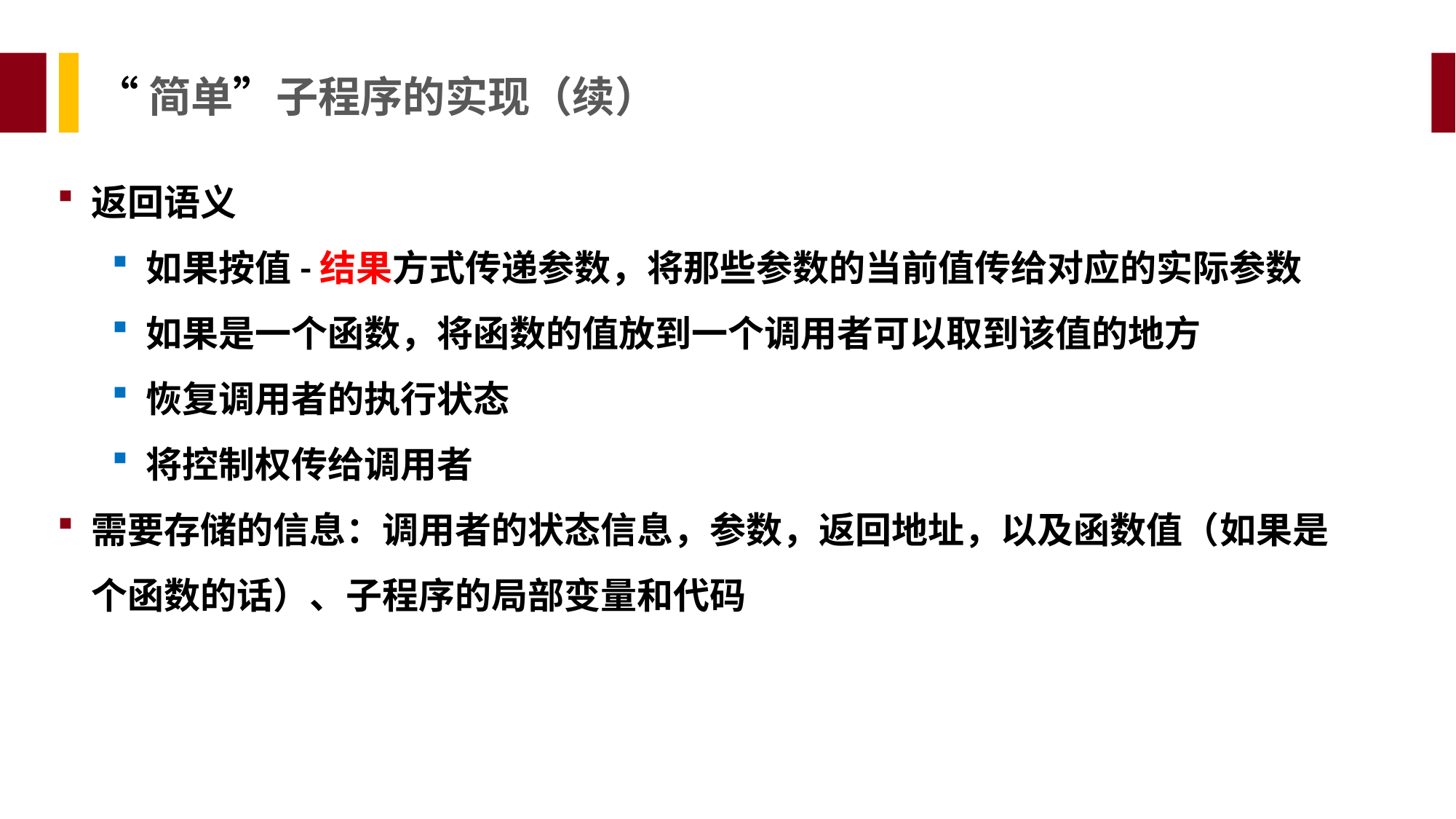

“简单”子程序的实现（续）
返回语义
如果按值-结果方式传递参数，将那些参数的当前值传给对应的实际参数
如果是一个函数，将函数的值放到一个调用者可以取到该值的地方
恢复调用者的执行状态
将控制权传给调用者
需要存储的信息：调用者的状态信息，参数，返回地址，以及函数值（如果是个函数的话）、子程序的局部变量和代码